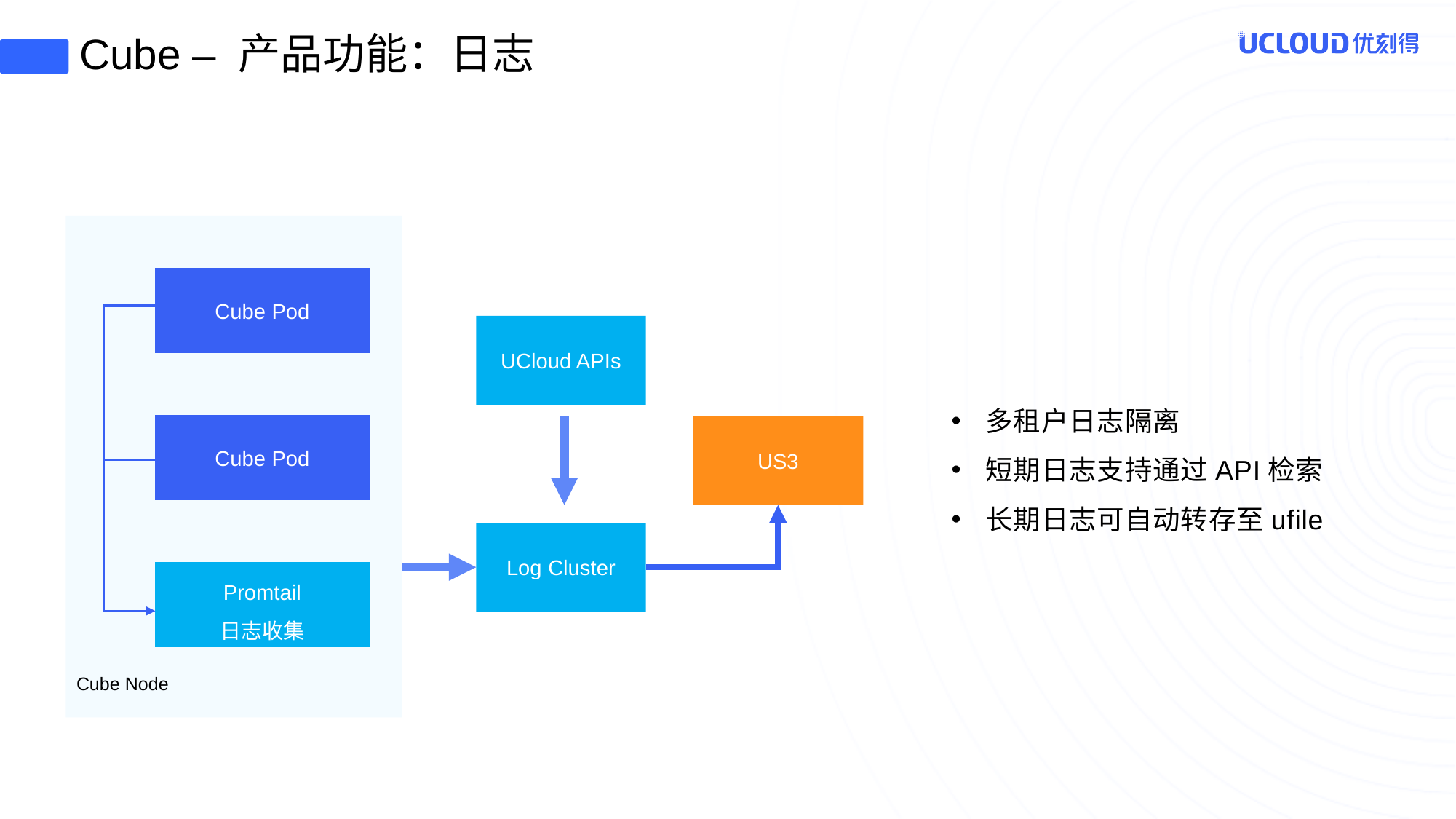

Cube – 产品功能：日志

Cube Pod
Cube Pod
Promtail
日志收集
Cube Node
UCloud APIs
多租户日志隔离
短期日志支持通过API检索
长期日志可自动转存至ufile
US3
Log Cluster